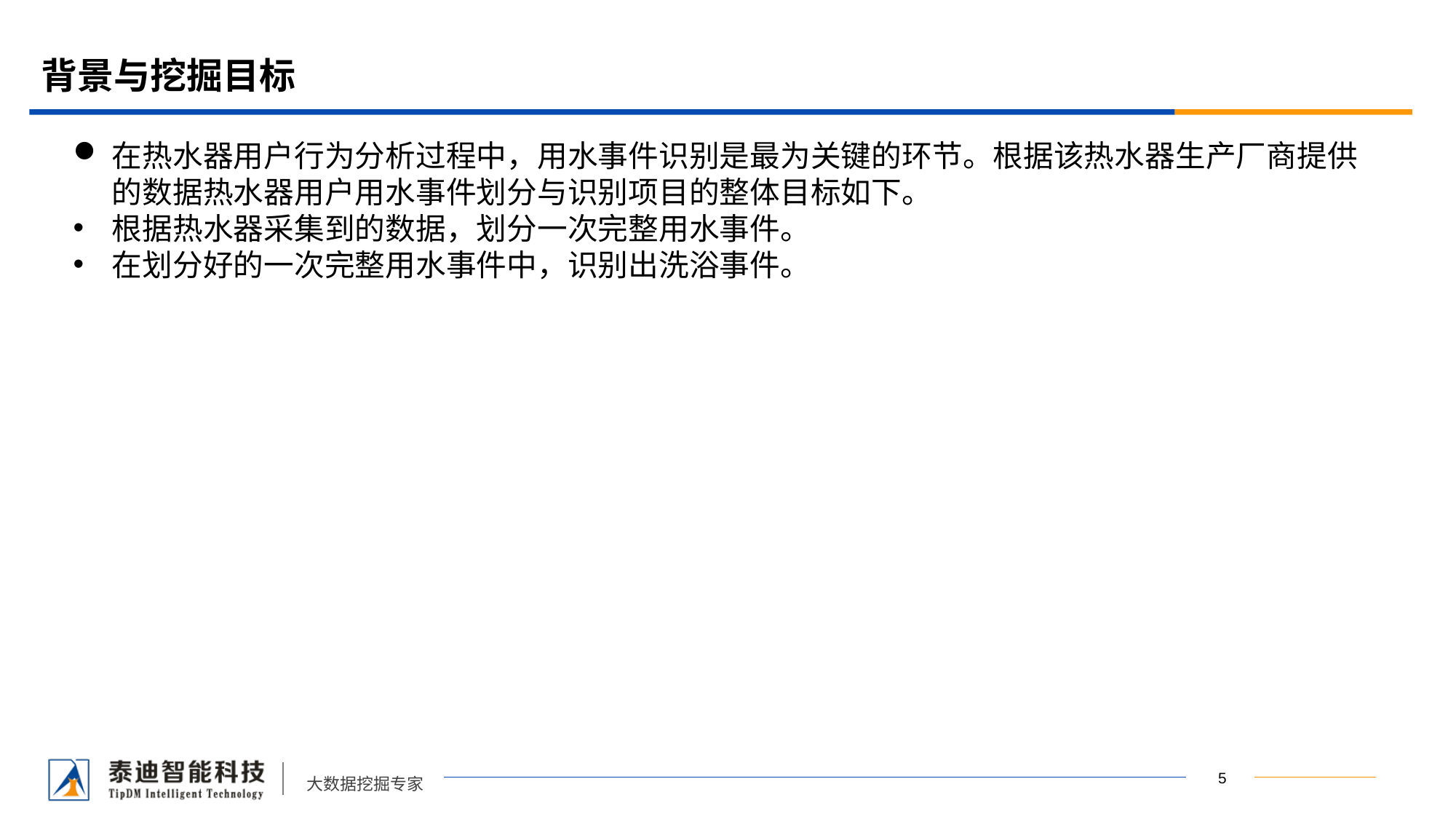

# 背景与挖掘目标
在热水器用户行为分析过程中，用水事件识别是最为关键的环节。根据该热水器生产厂商提供的数据热水器用户用水事件划分与识别项目的整体目标如下。
根据热水器采集到的数据，划分一次完整用水事件。
在划分好的一次完整用水事件中，识别出洗浴事件。